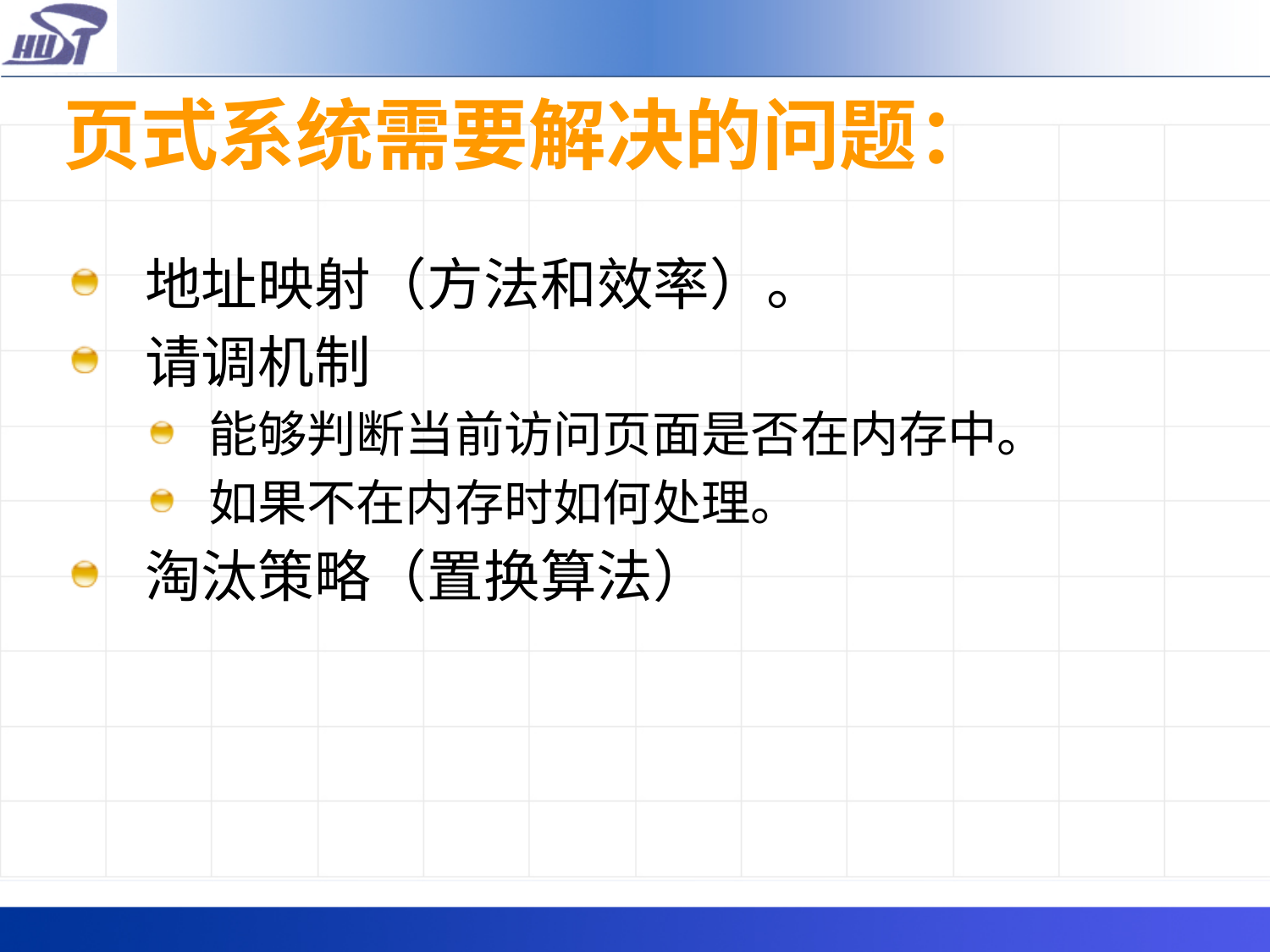

# 页式系统需要解决的问题：
地址映射（方法和效率）。
请调机制
能够判断当前访问页面是否在内存中。
如果不在内存时如何处理。
淘汰策略（置换算法）
78